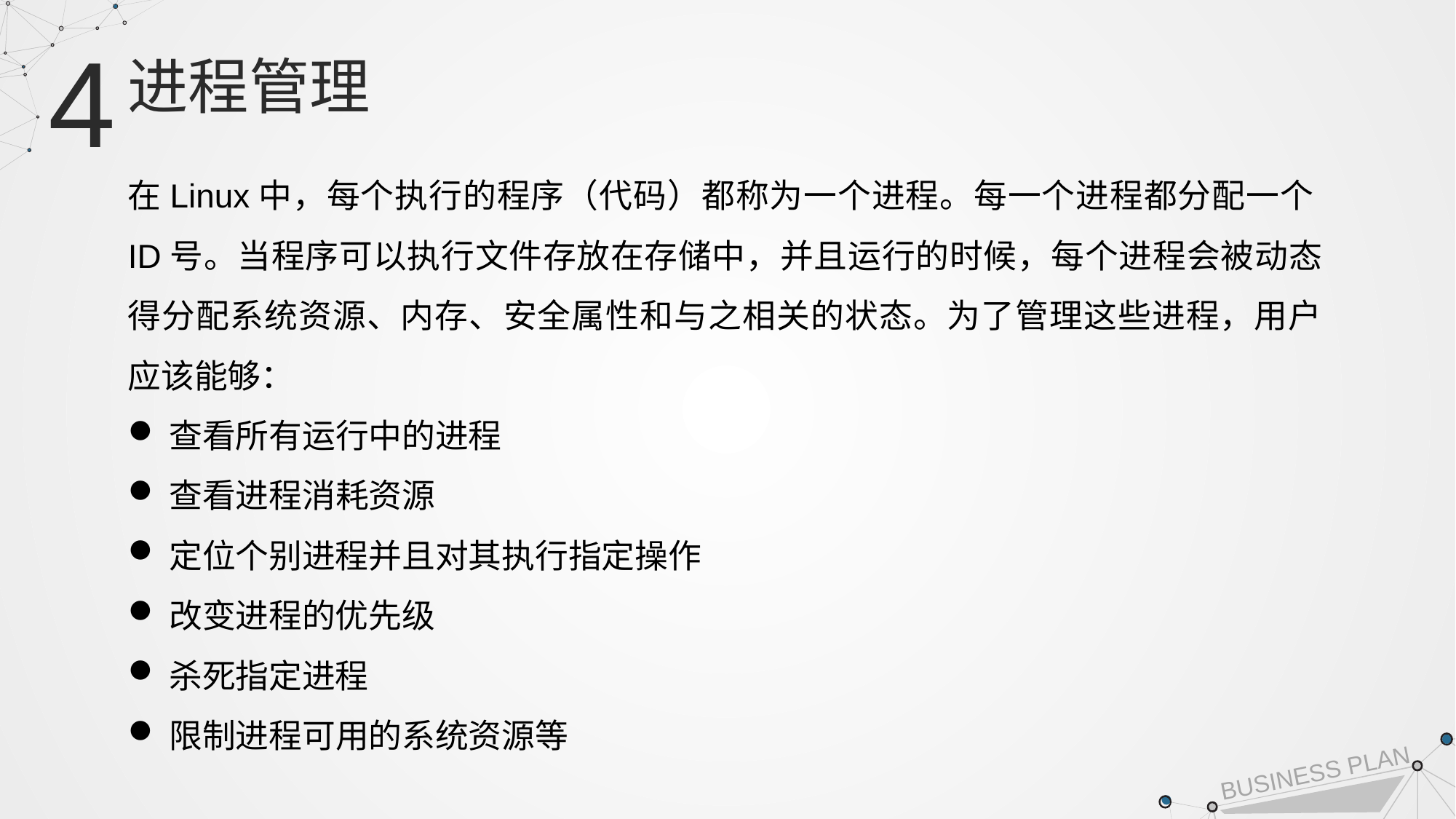

4
进程管理
在Linux中，每个执行的程序（代码）都称为一个进程。每一个进程都分配一个ID号。当程序可以执行文件存放在存储中，并且运行的时候，每个进程会被动态得分配系统资源、内存、安全属性和与之相关的状态。为了管理这些进程，用户应该能够：
查看所有运行中的进程
查看进程消耗资源
定位个别进程并且对其执行指定操作
改变进程的优先级
杀死指定进程
限制进程可用的系统资源等